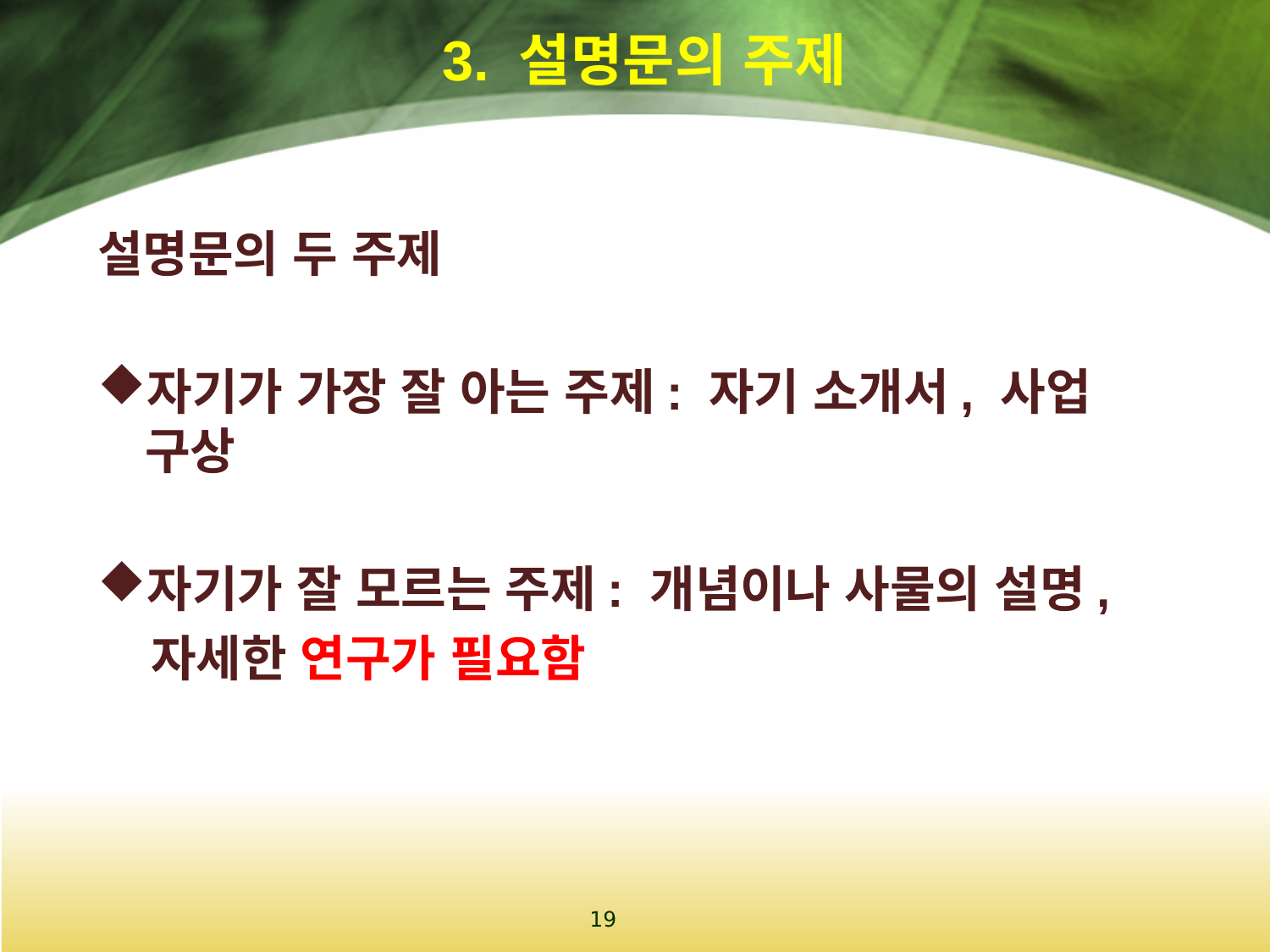

# 3. 설명문의 주제
설명문의 두 주제

자기가 가장 잘 아는 주제: 자기 소개서, 사업 구상

자기가 잘 모르는 주제: 개념이나 사물의 설명,
   자세한 연구가 필요함
19